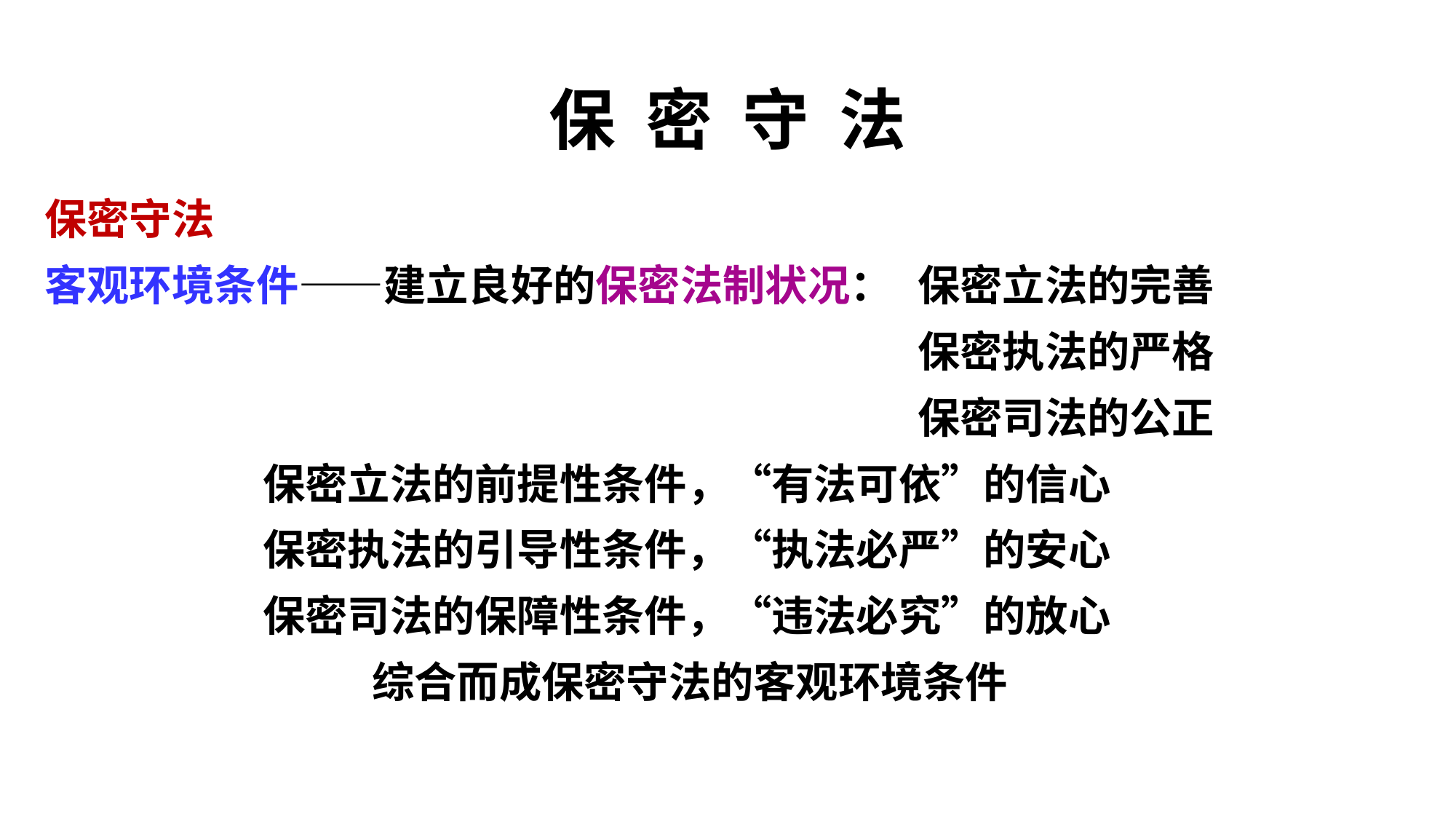

# 保  密  守  法
保密守法
客观环境条件——建立良好的保密法制状况：	保密立法的完善
								保密执法的严格
								保密司法的公正
		保密立法的前提性条件，“有法可依”的信心
		保密执法的引导性条件，“执法必严”的安心
		保密司法的保障性条件，“违法必究”的放心
			综合而成保密守法的客观环境条件